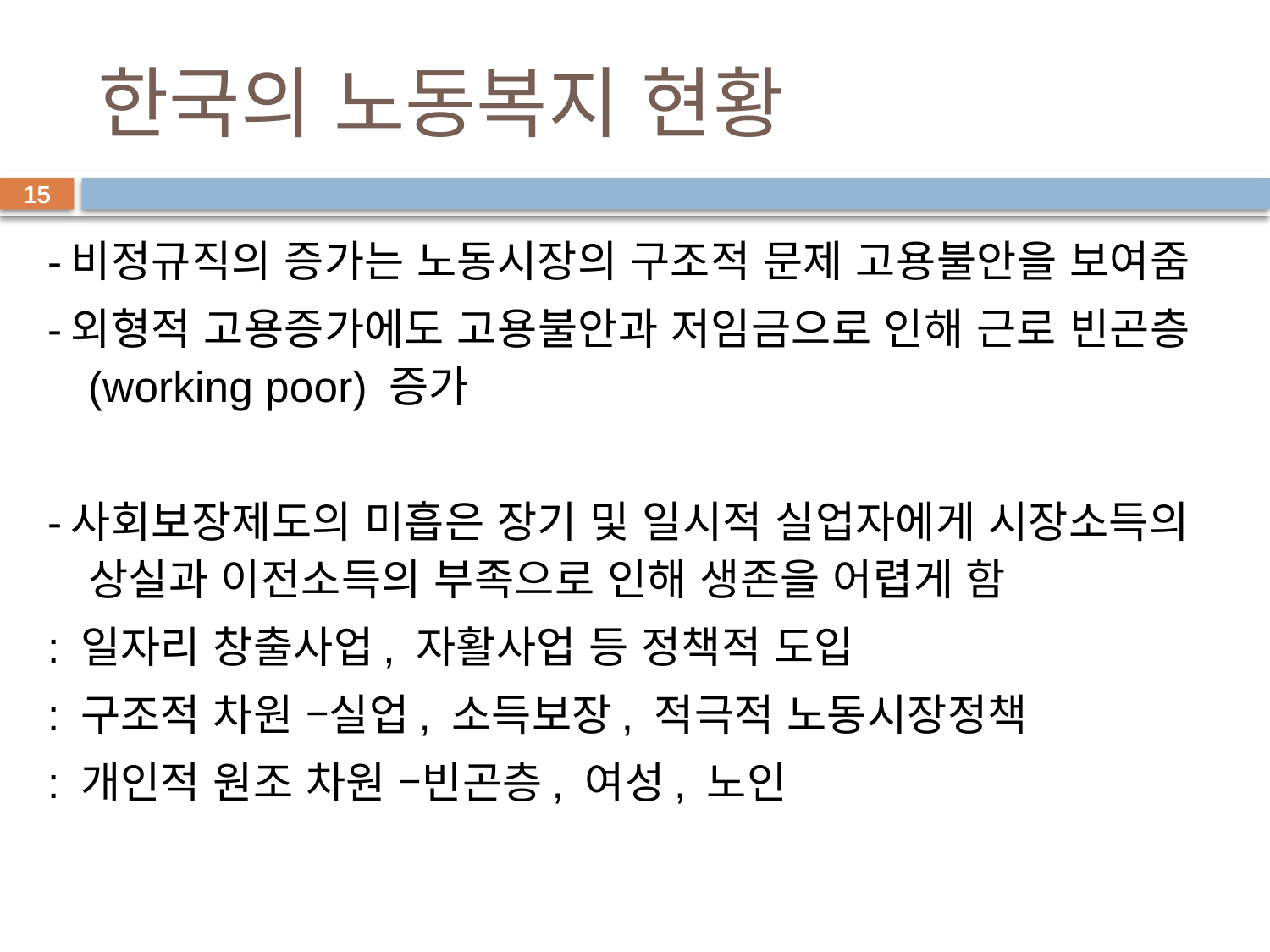

# 한국의 노동복지 현황
15
-비정규직의 증가는 노동시장의 구조적 문제 고용불안을 보여줌
-외형적 고용증가에도 고용불안과 저임금으로 인해 근로 빈곤층(working poor) 증가

-사회보장제도의 미흡은 장기 및 일시적 실업자에게 시장소득의 상실과 이전소득의 부족으로 인해 생존을 어렵게 함
: 일자리 창출사업, 자활사업 등 정책적 도입
: 구조적 차원 –실업, 소득보장, 적극적 노동시장정책
: 개인적 원조 차원 –빈곤층, 여성, 노인